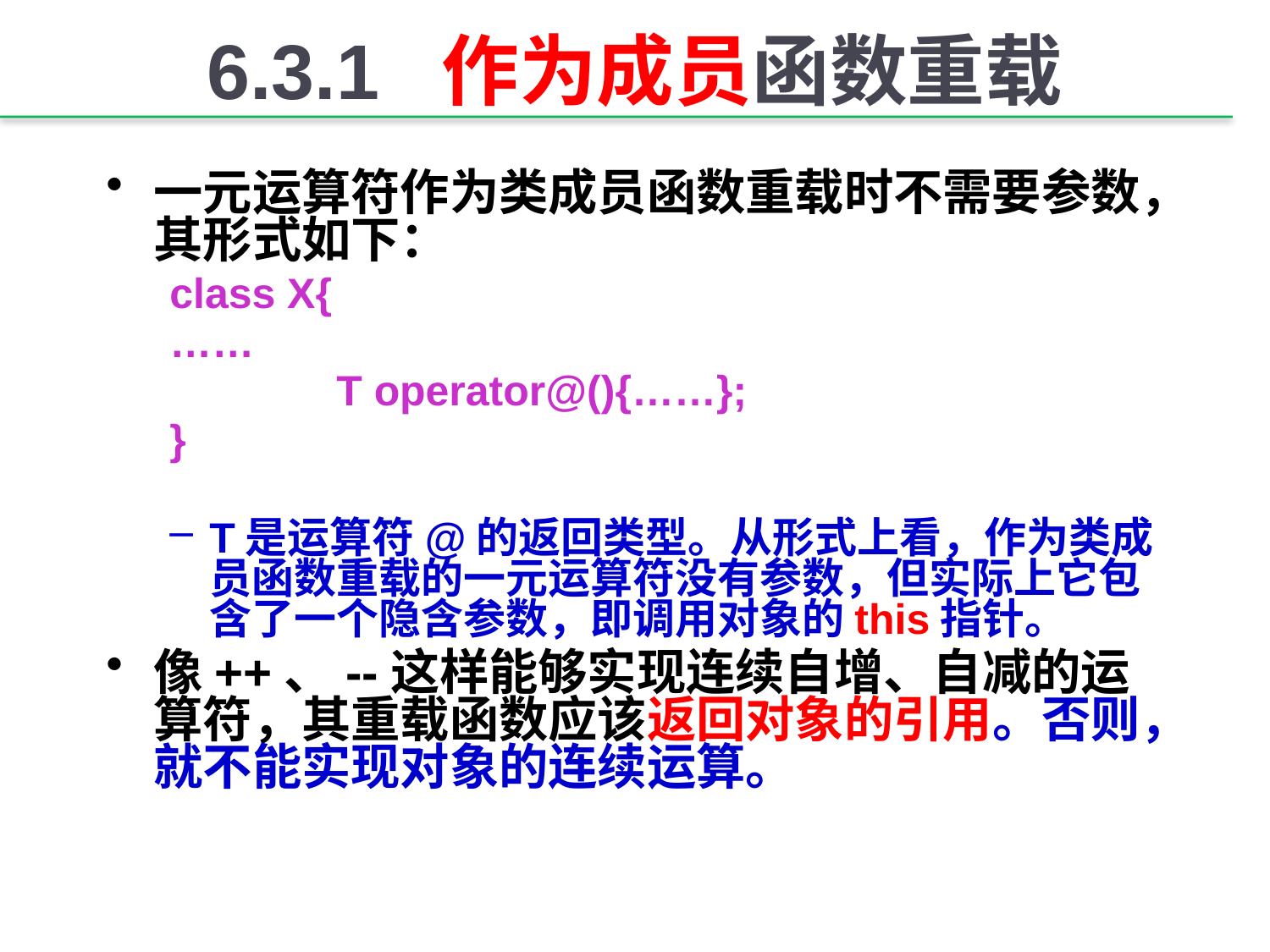

# 6.3.1  作为成员函数重载
一元运算符作为类成员函数重载时不需要参数，其形式如下：
class X{
……
		T operator@(){……};
}

T是运算符@的返回类型。从形式上看，作为类成员函数重载的一元运算符没有参数，但实际上它包含了一个隐含参数，即调用对象的this指针。
像++、--这样能够实现连续自增、自减的运算符，其重载函数应该返回对象的引用。否则，就不能实现对象的连续运算。